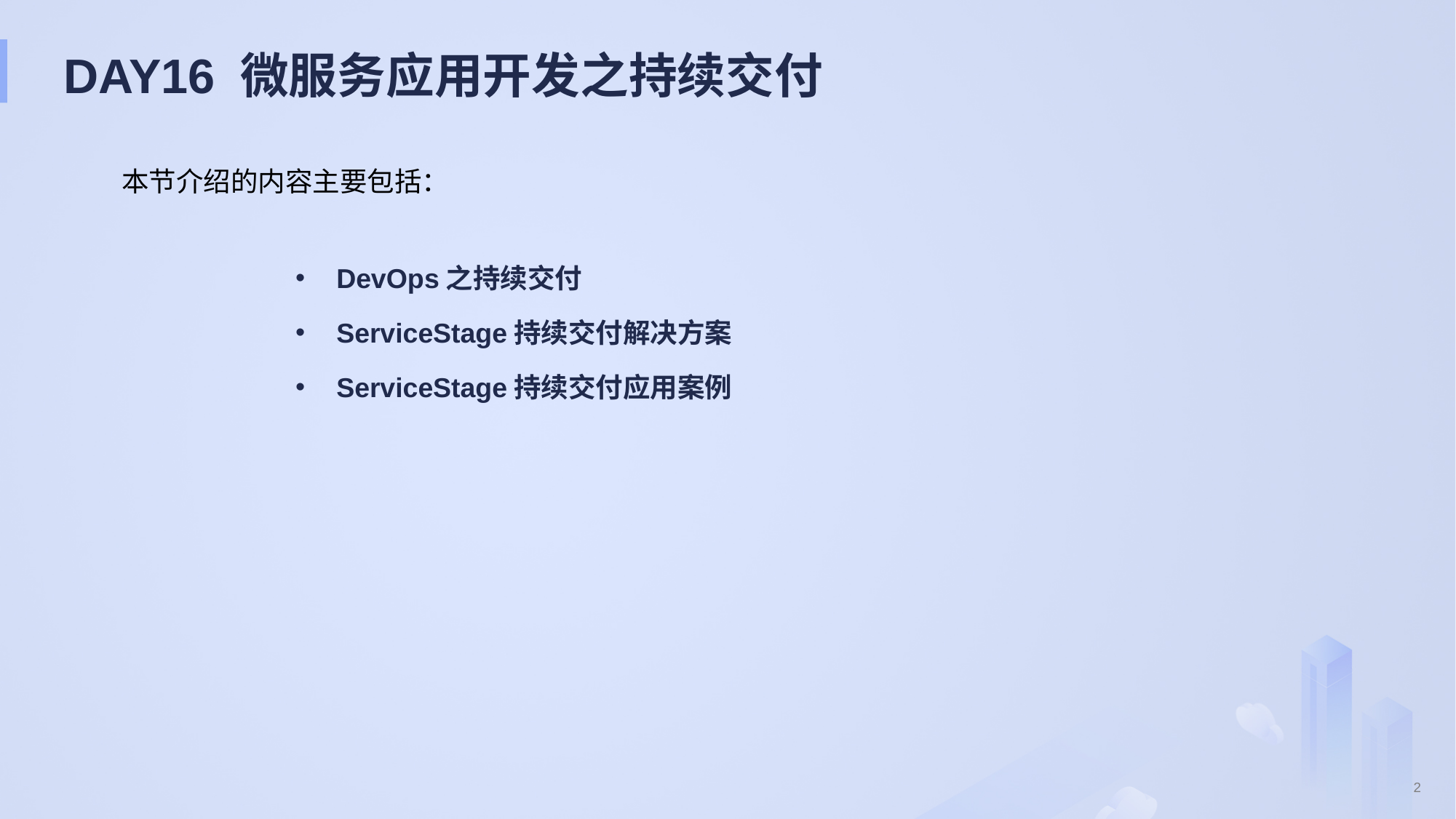

# DAY16 微服务应用开发之持续交付
本节介绍的内容主要包括：
DevOps之持续交付
ServiceStage持续交付解决方案
ServiceStage持续交付应用案例